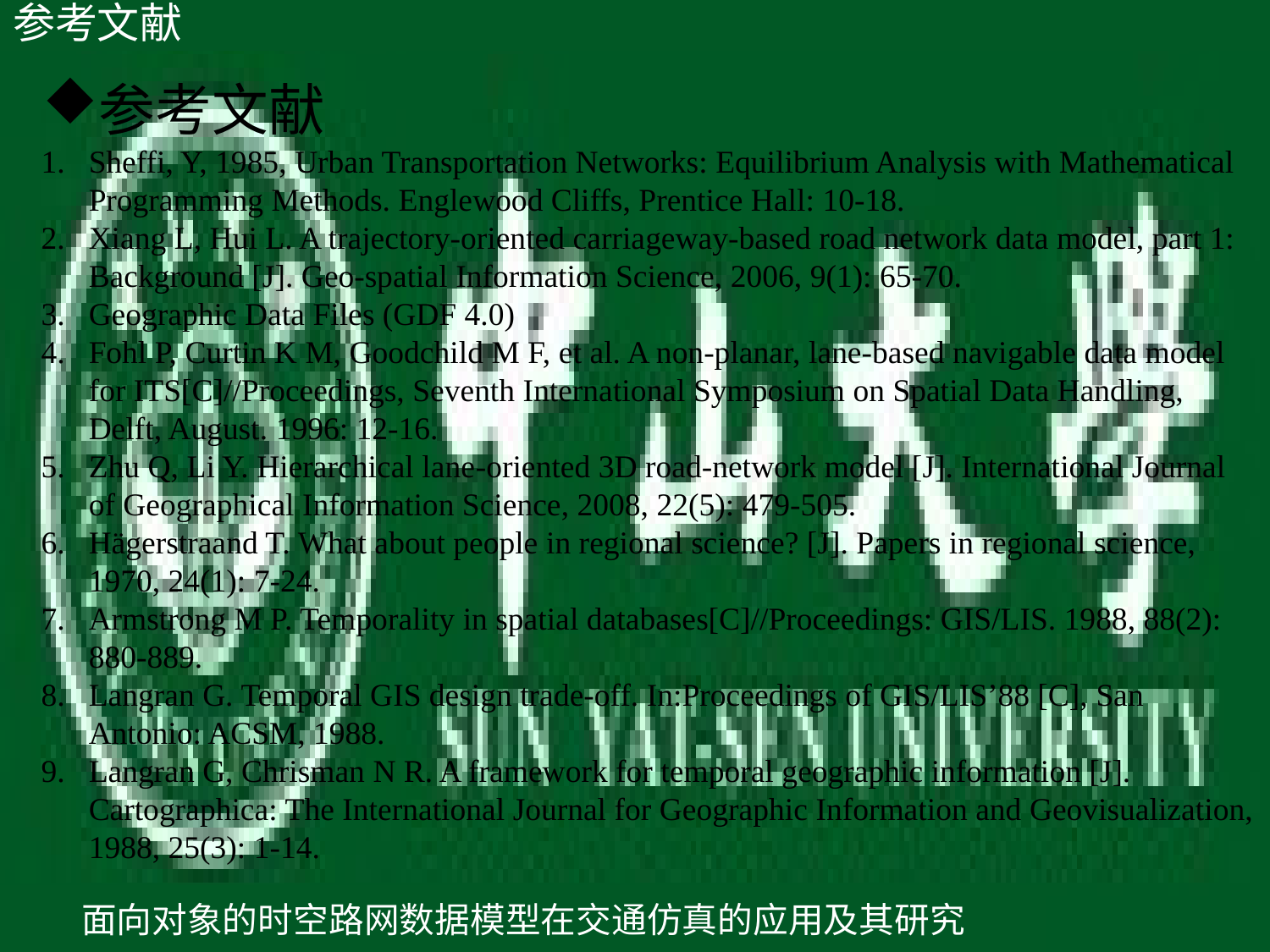

# 参考文献
22
参考文献
Sheffi, Y, 1985, Urban Transportation Networks: Equilibrium Analysis with Mathematical Programming Methods. Englewood Cliffs, Prentice Hall: 10-18.
Xiang L, Hui L. A trajectory-oriented carriageway-based road network data model, part 1: Background [J]. Geo-spatial Information Science, 2006, 9(1): 65-70.
Geographic Data Files (GDF 4.0)
Fohl P, Curtin K M, Goodchild M F, et al. A non-planar, lane-based navigable data model for ITS[C]//Proceedings, Seventh International Symposium on Spatial Data Handling, Delft, August. 1996: 12-16.
Zhu Q, Li Y. Hierarchical lane‐oriented 3D road‐network model [J]. International Journal of Geographical Information Science, 2008, 22(5): 479-505.
Hägerstraand T. What about people in regional science? [J]. Papers in regional science, 1970, 24(1): 7-24.
Armstrong M P. Temporality in spatial databases[C]//Proceedings: GIS/LIS. 1988, 88(2): 880-889.
Langran G. Temporal GIS design trade-off. In:Proceedings of GIS/LIS’88 [C], San Antonio: ACSM, 1988.
Langran G, Chrisman N R. A framework for temporal geographic information [J]. Cartographica: The International Journal for Geographic Information and Geovisualization, 1988, 25(3): 1-14.